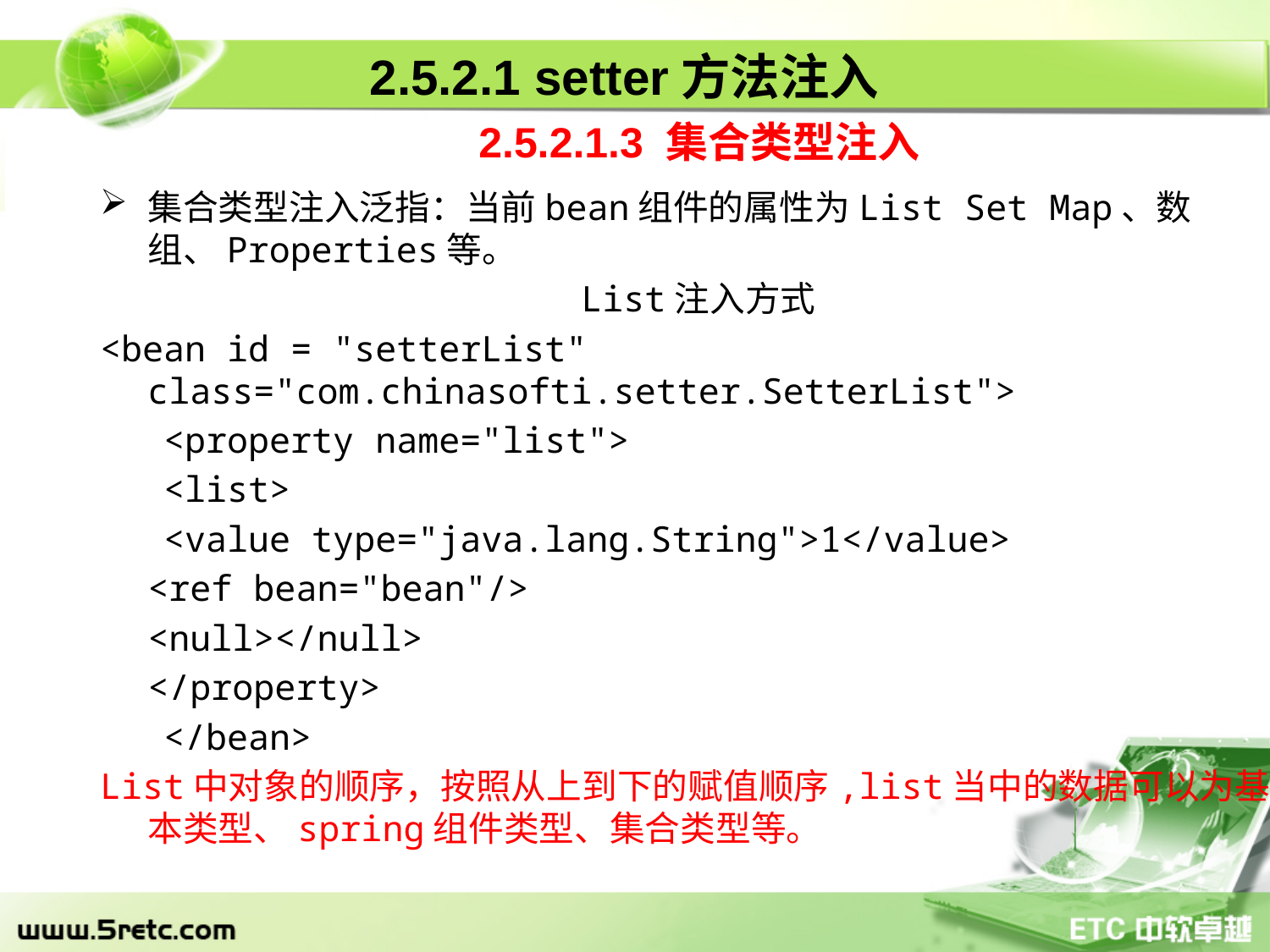

2.5.2.1 setter方法注入

2.5.2.1.3 集合类型注入
集合类型注入泛指：当前bean组件的属性为List Set Map、数组、Properties等。
List注入方式
<bean id = "setterList" class="com.chinasofti.setter.SetterList">
   <property name="list">
   <list>
   <value type="java.lang.String">1</value>
	<ref bean="bean"/>
	<null></null>
	</property>
   </bean>
List中对象的顺序，按照从上到下的赋值顺序,list当中的数据可以为基本类型、spring组件类型、集合类型等。